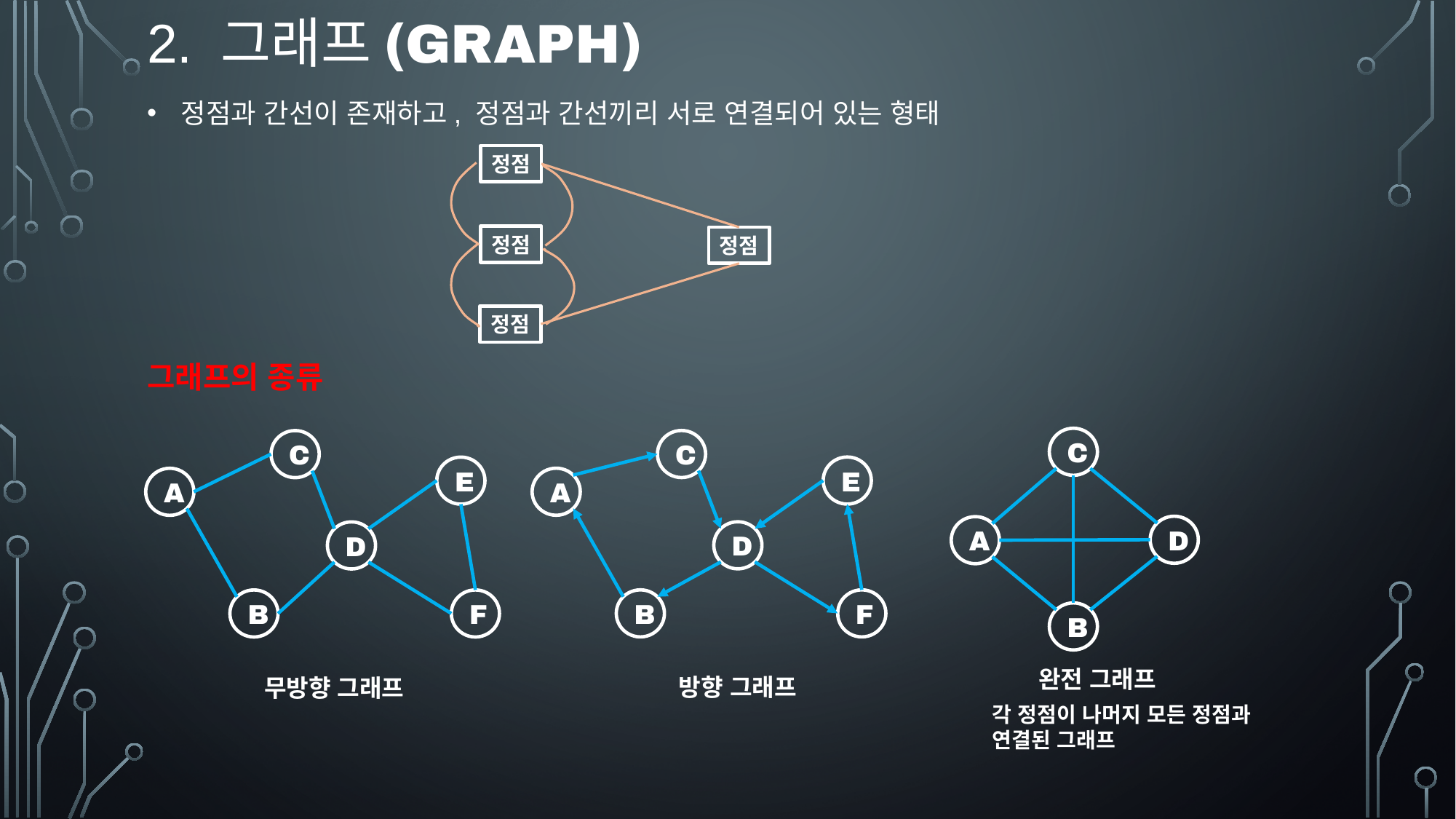

# 2. 그래프(Graph)
정점과 간선이 존재하고, 정점과 간선끼리 서로 연결되어 있는 형태

그래프의 종류

정점

정점
정점

정점
C
D
A
B
완전 그래프
각 정점이 나머지 모든 정점과 연결된 그래프
C
E
A
D
B
F
방향 그래프
C
E
A
D
B
F
무방향 그래프